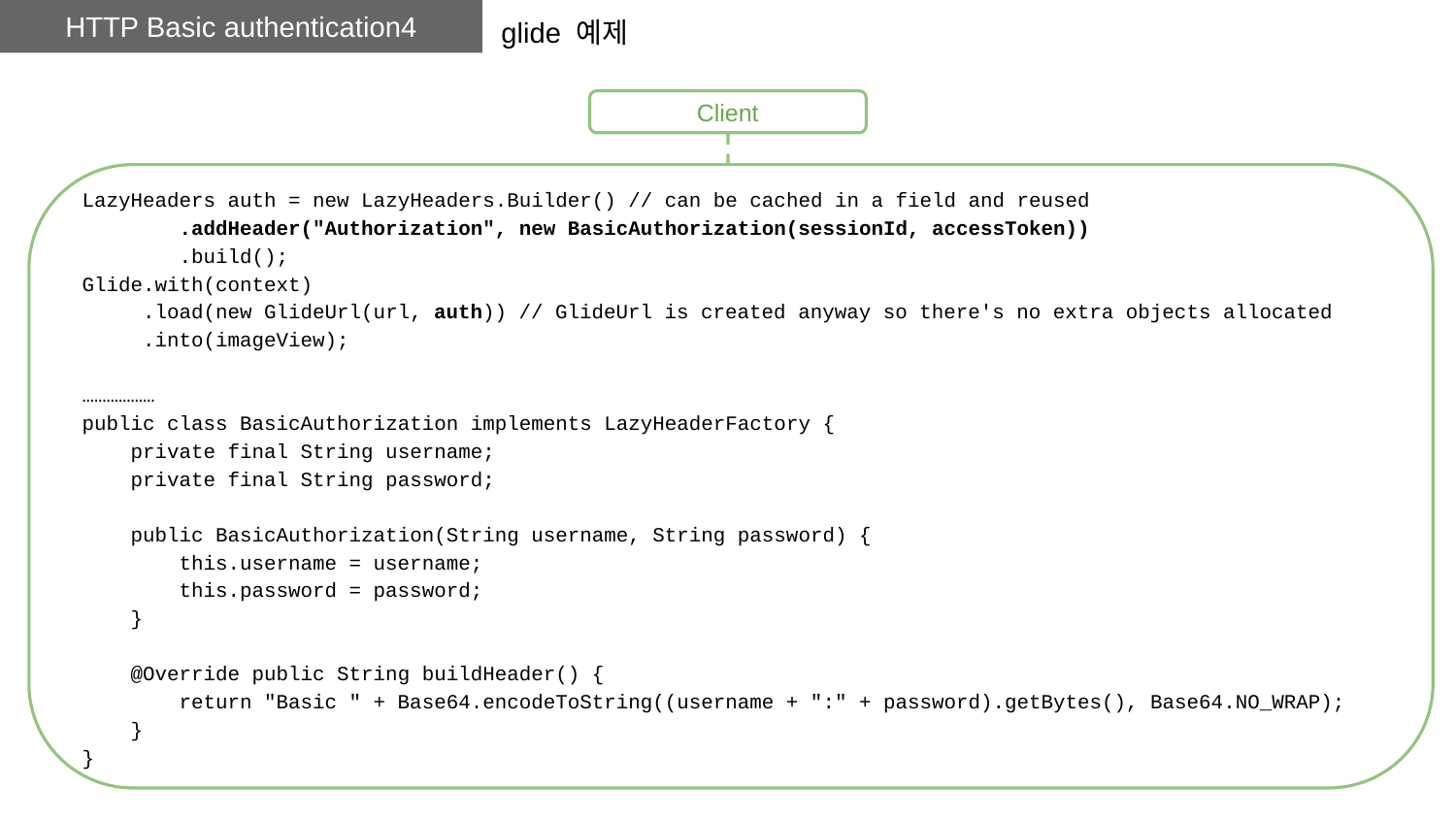

HTTP Basic authentication4
glide 예제
Client
LazyHeaders auth = new LazyHeaders.Builder() // can be cached in a field and reused
        .addHeader("Authorization", new BasicAuthorization(sessionId, accessToken))
        .build();
Glide.with(context)
     .load(new GlideUrl(url, auth)) // GlideUrl is created anyway so there's no extra objects allocated
     .into(imageView);

………………
public class BasicAuthorization implements LazyHeaderFactory {
    private final String username;
    private final String password;

    public BasicAuthorization(String username, String password) {
        this.username = username;
        this.password = password;
    }

    @Override public String buildHeader() {
        return "Basic " + Base64.encodeToString((username + ":" + password).getBytes(), Base64.NO_WRAP);
    }
}